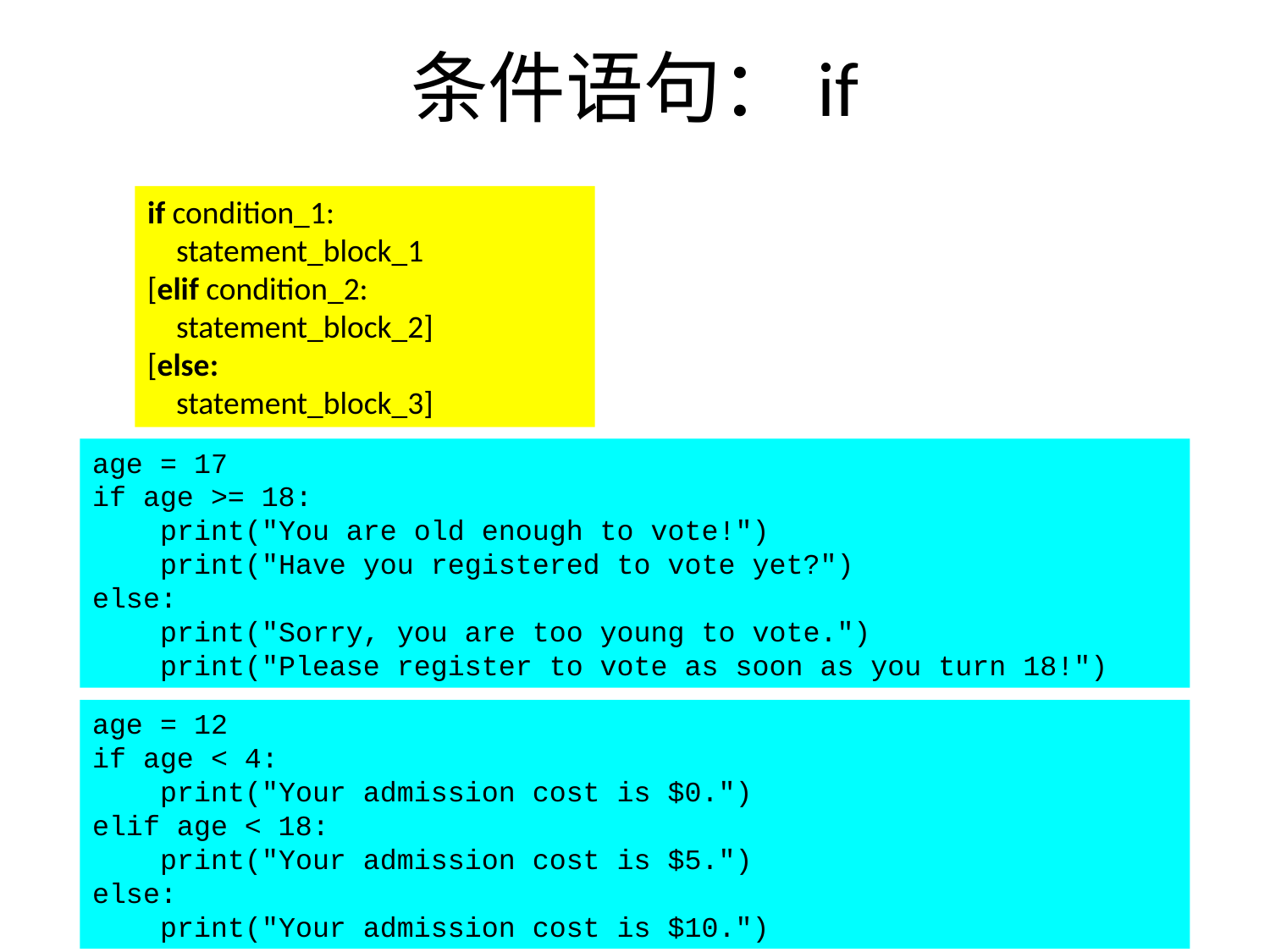

# 条件语句：if
if condition_1:
    statement_block_1
[elif condition_2:
    statement_block_2]
[else:
    statement_block_3]
age = 17
if age >= 18:
    print("You are old enough to vote!")
    print("Have you registered to vote yet?")
else:
    print("Sorry, you are too young to vote.")
    print("Please register to vote as soon as you turn 18!")
age = 12
if age < 4:
    print("Your admission cost is $0.")
elif age < 18:
    print("Your admission cost is $5.")
else:
    print("Your admission cost is $10.")